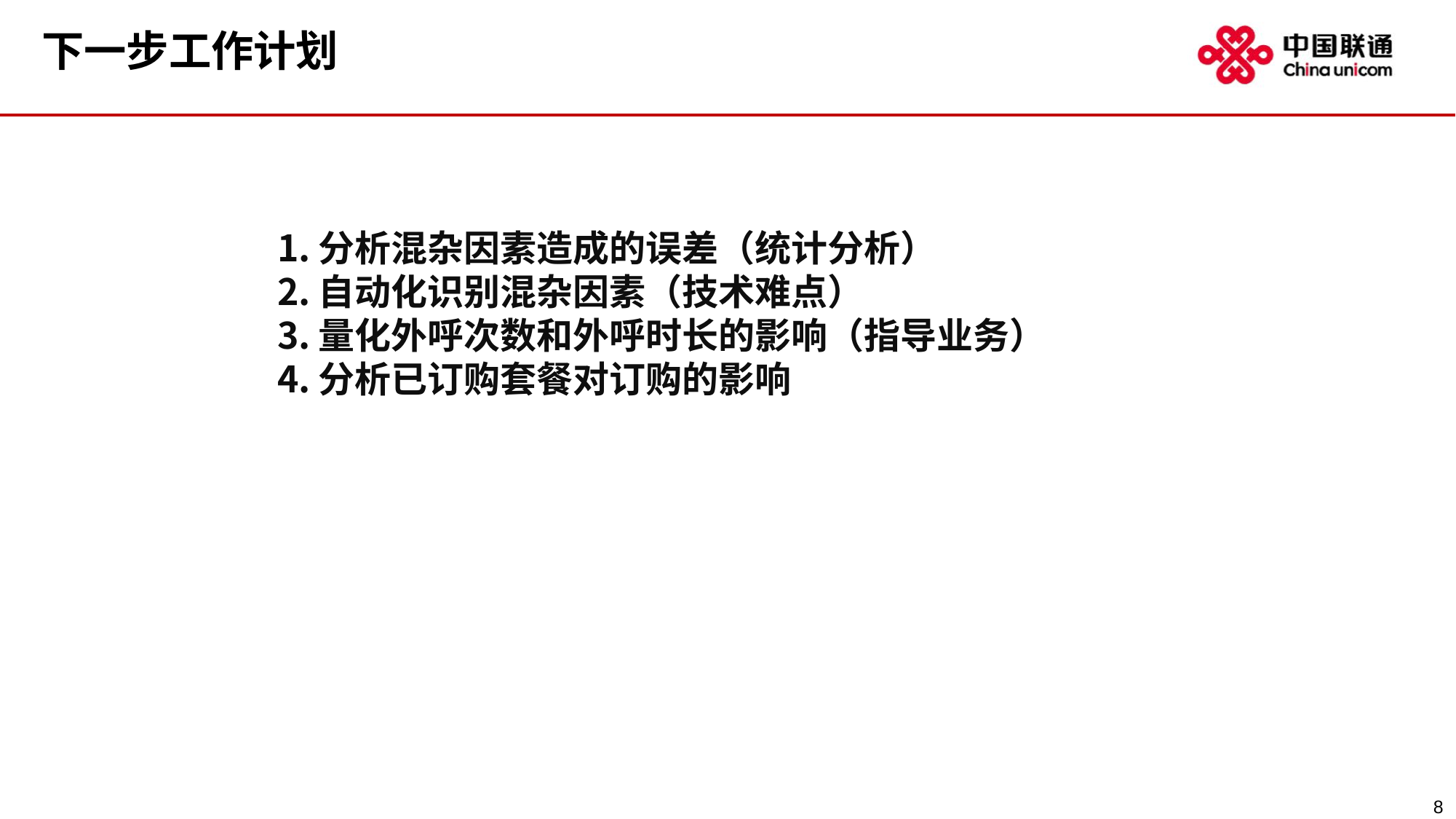

下一步工作计划
分析混杂因素造成的误差（统计分析）
自动化识别混杂因素（技术难点）
量化外呼次数和外呼时长的影响（指导业务）
分析已订购套餐对订购的影响